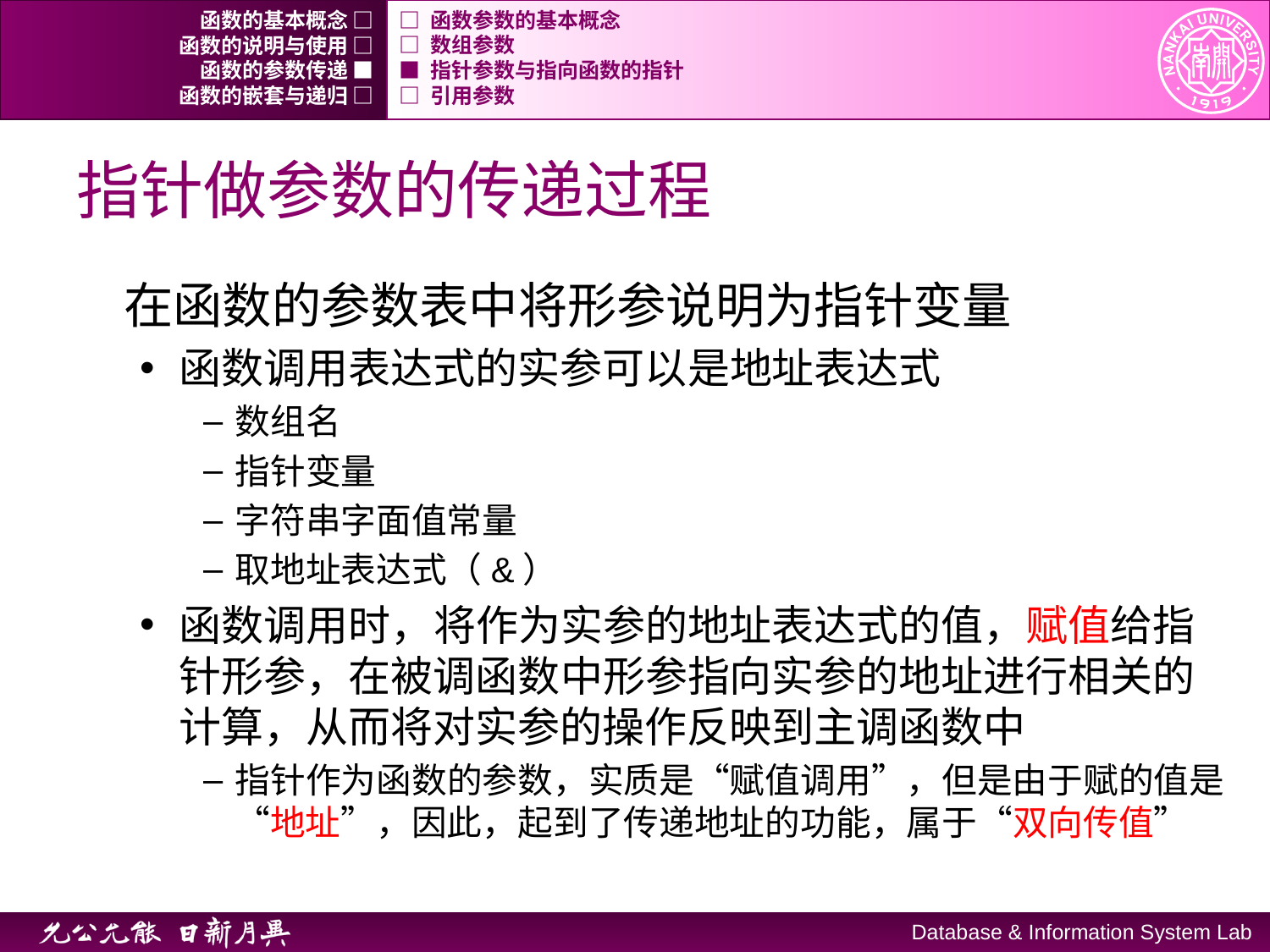

函数的基本概念 □
□ 函数参数的基本概念
函数的说明与使用 □
□ 数组参数
函数的参数传递 ■
■ 指针参数与指向函数的指针
函数的嵌套与递归 □
□ 引用参数
# 指针做参数的传递过程
在函数的参数表中将形参说明为指针变量
函数调用表达式的实参可以是地址表达式
数组名
指针变量
字符串字面值常量
取地址表达式（&）
函数调用时，将作为实参的地址表达式的值，赋值给指针形参，在被调函数中形参指向实参的地址进行相关的计算，从而将对实参的操作反映到主调函数中
指针作为函数的参数，实质是“赋值调用”，但是由于赋的值是“地址”，因此，起到了传递地址的功能，属于“双向传值”